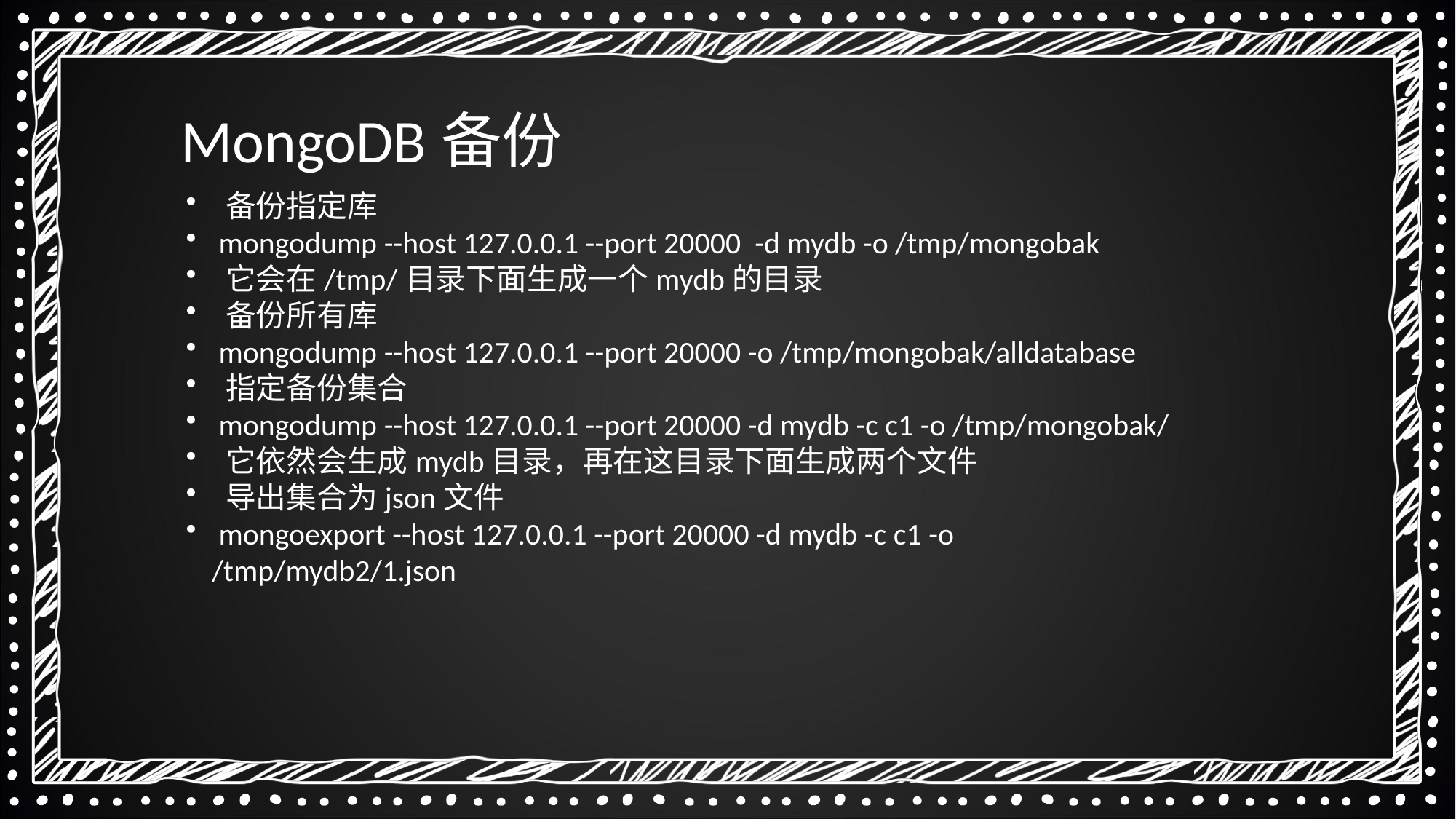

MongoDB备份
 备份指定库
 mongodump --host 127.0.0.1 --port 20000  -d mydb -o /tmp/mongobak
 它会在/tmp/目录下面生成一个mydb的目录
 备份所有库
 mongodump --host 127.0.0.1 --port 20000 -o /tmp/mongobak/alldatabase
 指定备份集合
 mongodump --host 127.0.0.1 --port 20000 -d mydb -c c1 -o /tmp/mongobak/
 它依然会生成mydb目录，再在这目录下面生成两个文件
 导出集合为json文件
 mongoexport --host 127.0.0.1 --port 20000 -d mydb -c c1 -o /tmp/mydb2/1.json